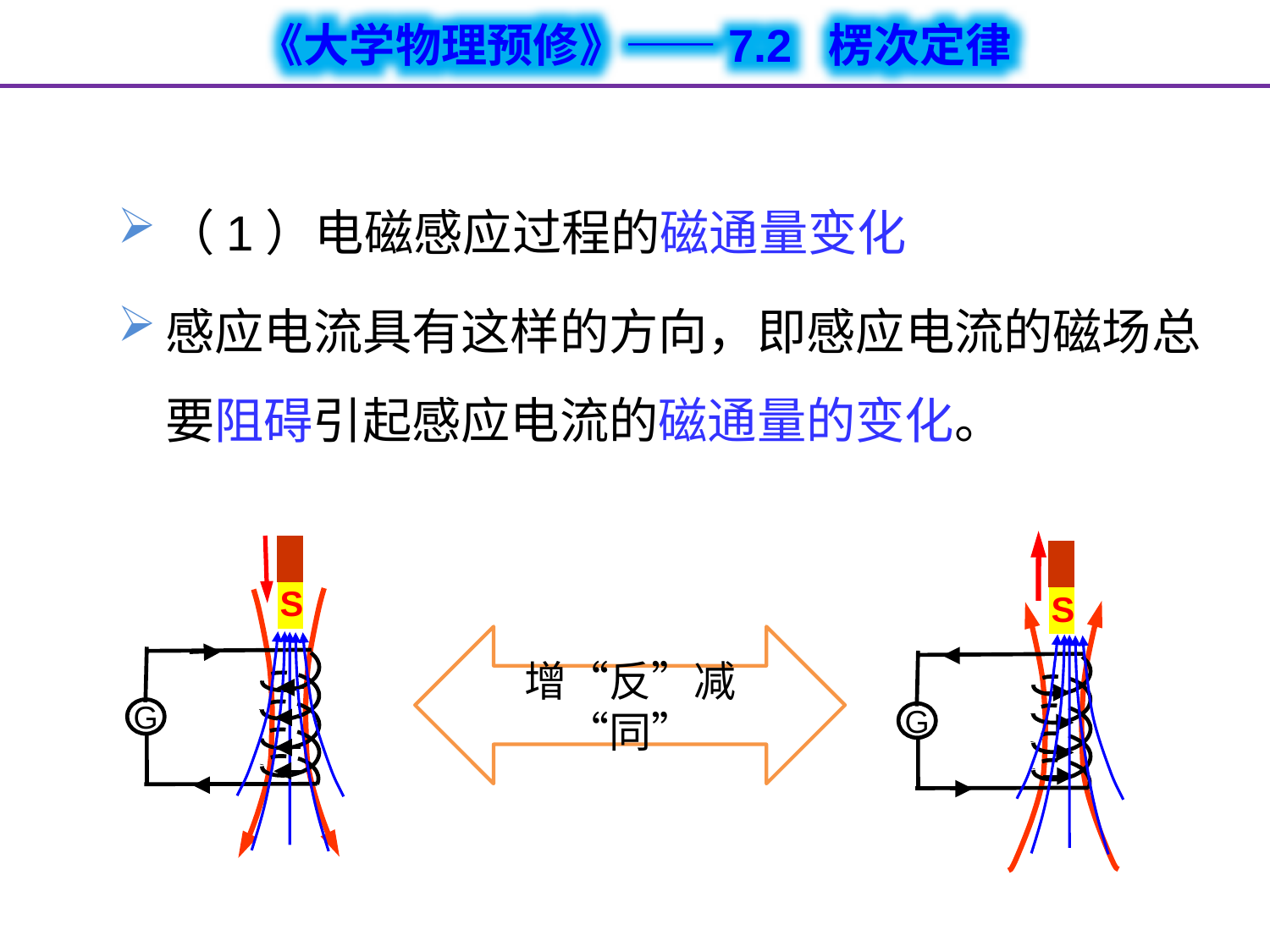

#
（1）电磁感应过程的磁通量变化
感应电流具有这样的方向，即感应电流的磁场总要阻碍引起感应电流的磁通量的变化。

S

S

增“反”减“同”

G

G